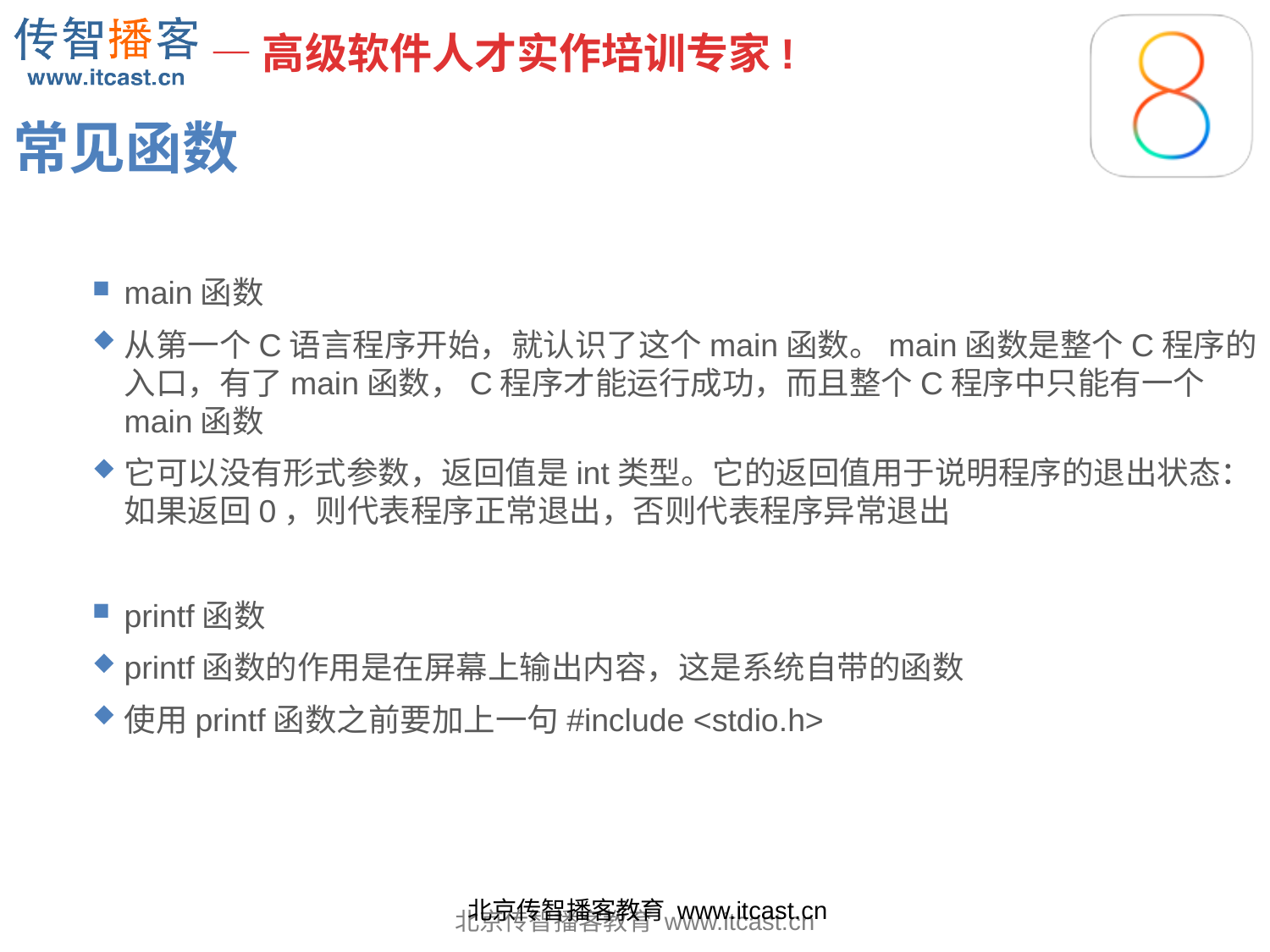

常见函数
main函数
从第一个C语言程序开始，就认识了这个main函数。main函数是整个C程序的入口，有了main函数，C程序才能运行成功，而且整个C程序中只能有一个main函数
它可以没有形式参数，返回值是int类型。它的返回值用于说明程序的退出状态：如果返回0，则代表程序正常退出，否则代表程序异常退出

printf函数
printf函数的作用是在屏幕上输出内容，这是系统自带的函数
使用printf函数之前要加上一句#include <stdio.h>
北京传智播客教育 www.itcast.cn